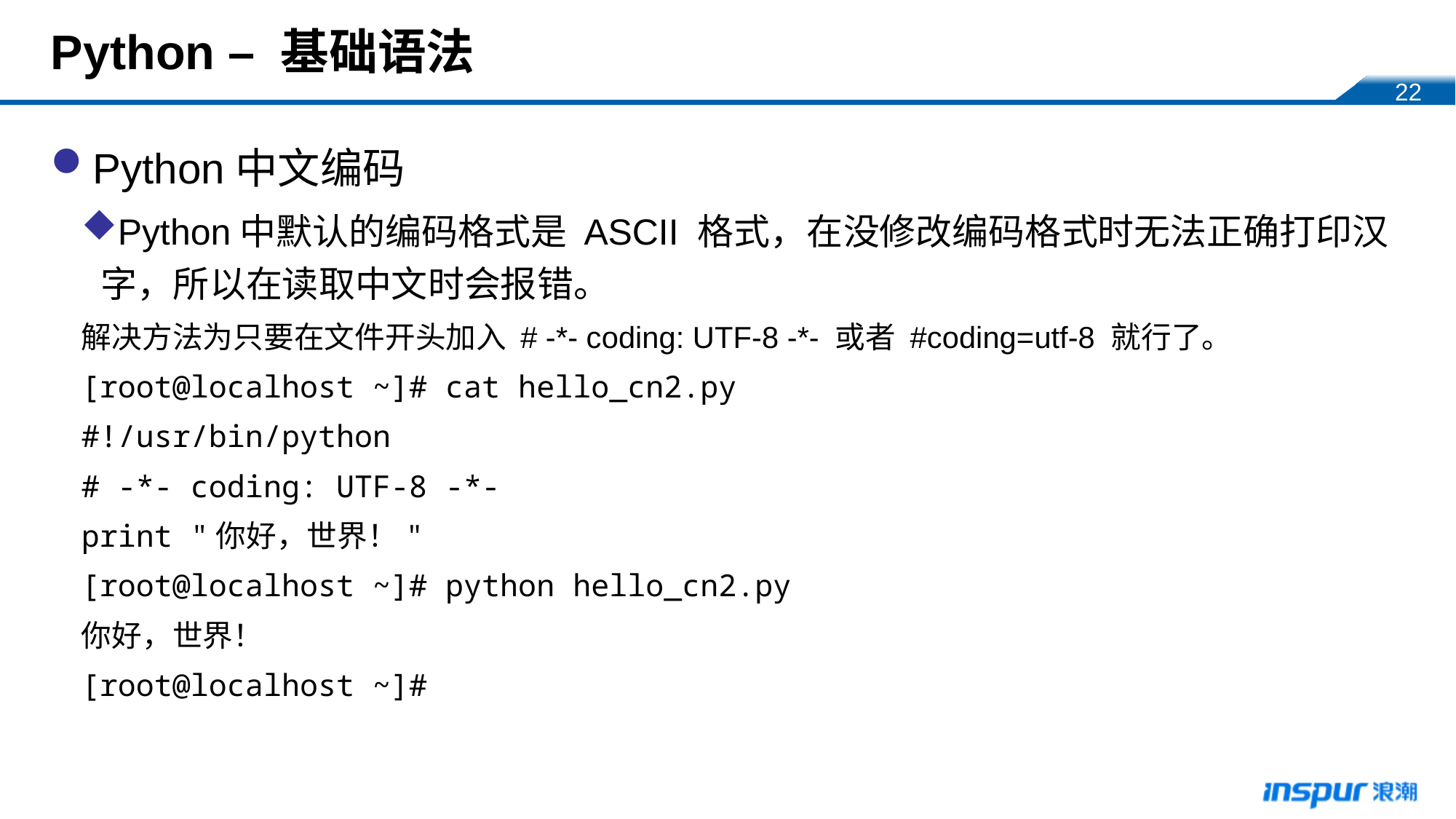

# Python – 基础语法
Python中文编码
Python中默认的编码格式是 ASCII 格式，在没修改编码格式时无法正确打印汉字，所以在读取中文时会报错。
解决方法为只要在文件开头加入 # -*- coding: UTF-8 -*- 或者 #coding=utf-8 就行了。
[root@localhost ~]# cat hello_cn2.py
#!/usr/bin/python
# -*- coding: UTF-8 -*-
print "你好，世界！"
[root@localhost ~]# python hello_cn2.py
你好，世界！
[root@localhost ~]#